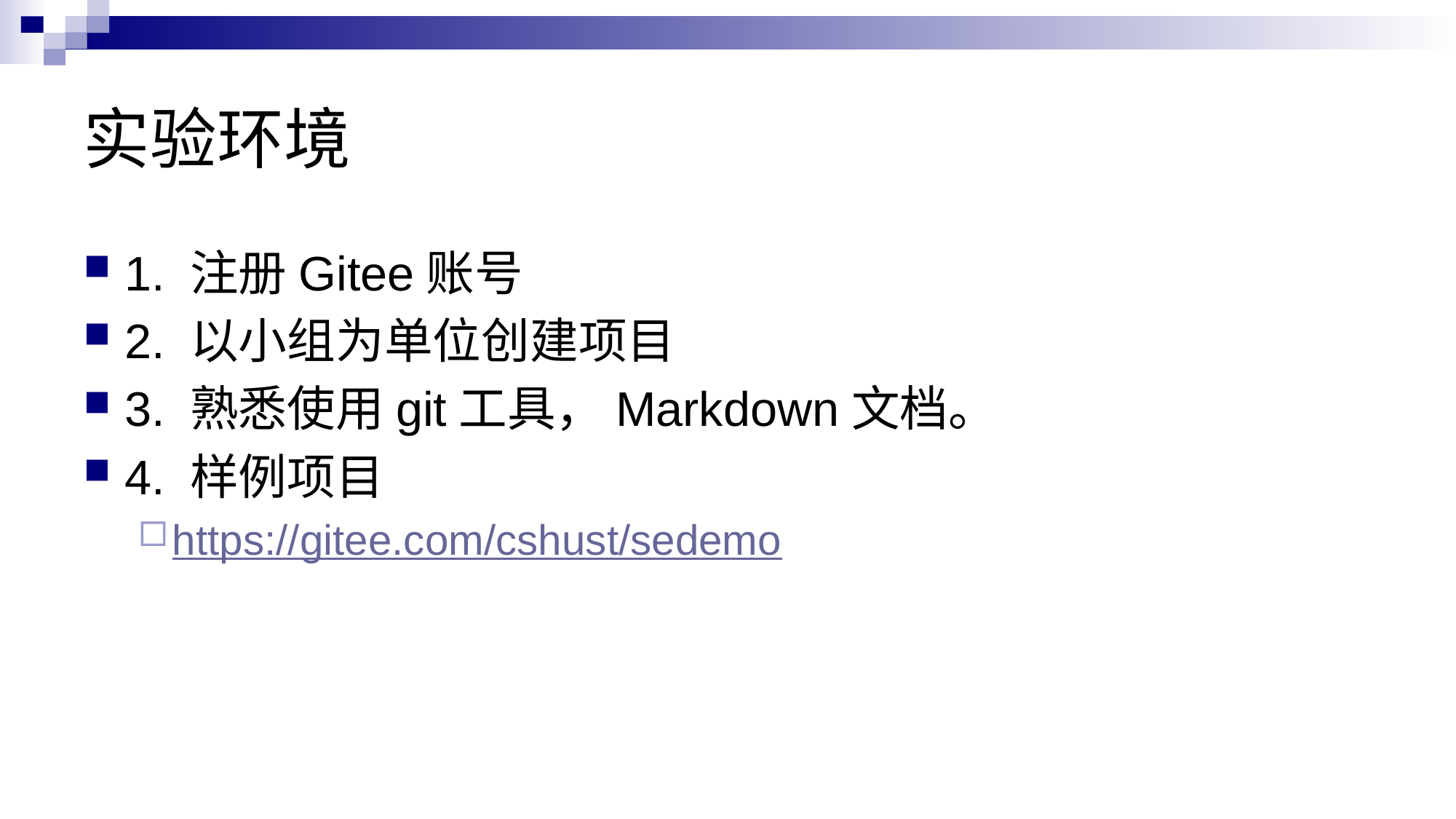

# 实验环境
1. 注册Gitee账号
2. 以小组为单位创建项目
3. 熟悉使用git工具，Markdown文档。
4. 样例项目
https://gitee.com/cshust/sedemo